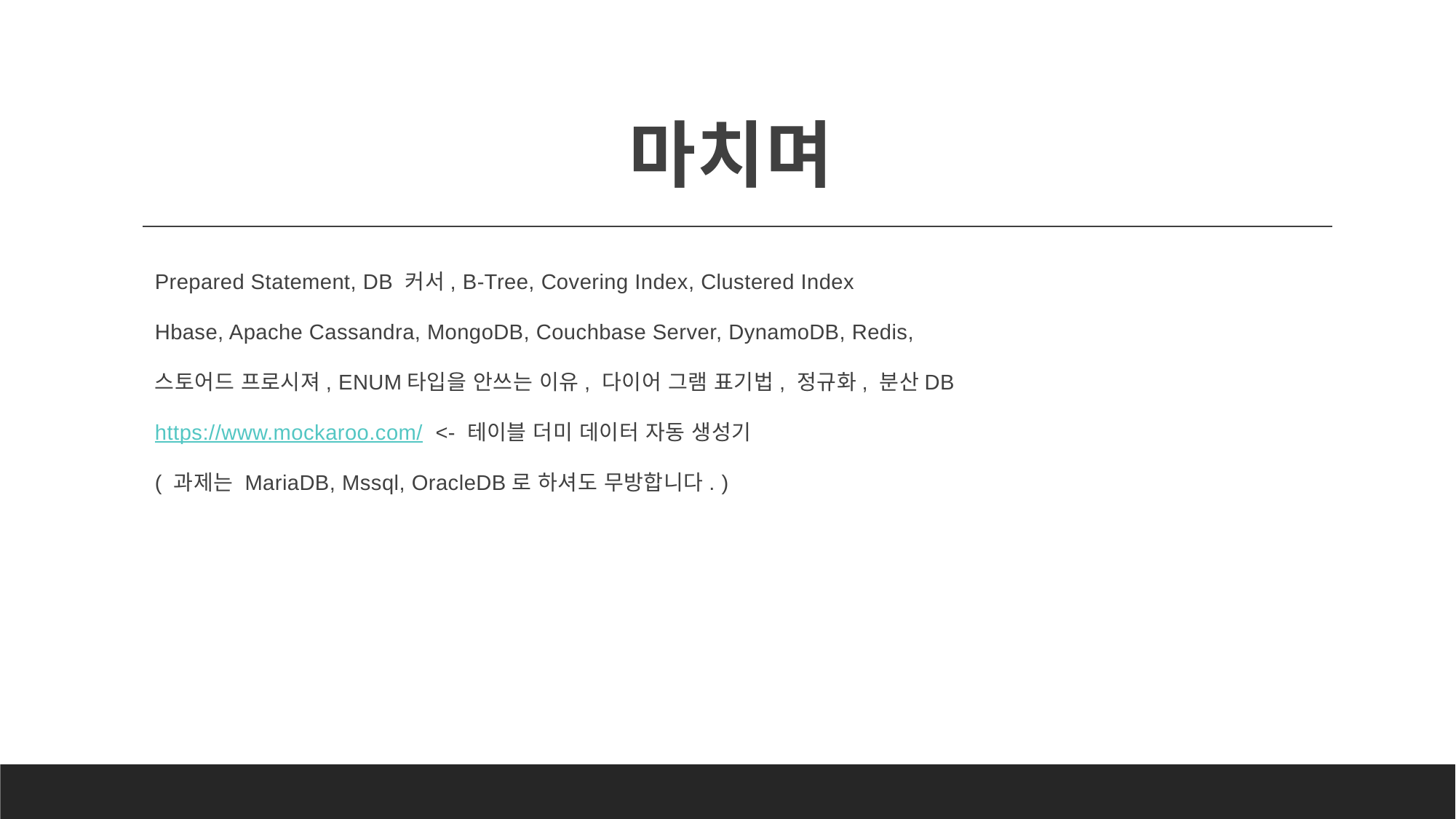

# 마치며
Prepared Statement, DB 커서, B-Tree, Covering Index, Clustered Index
Hbase, Apache Cassandra, MongoDB, Couchbase Server, DynamoDB, Redis,
스토어드 프로시져, ENUM타입을 안쓰는 이유, 다이어 그램 표기법, 정규화, 분산DB
https://www.mockaroo.com/  <- 테이블 더미 데이터 자동 생성기
( 과제는 MariaDB, Mssql, OracleDB로 하셔도 무방합니다. )